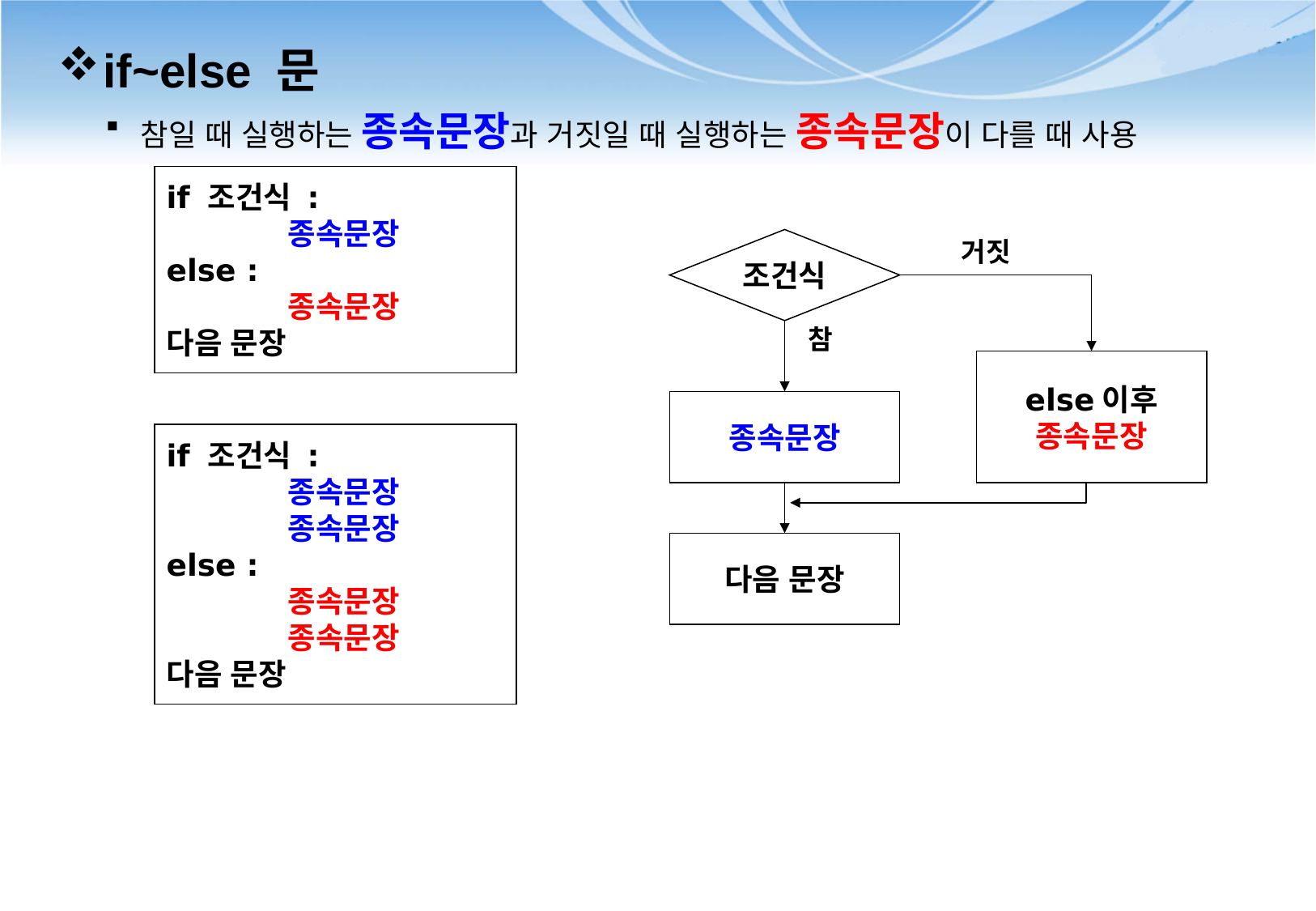

if~else 문
참일 때 실행하는 종속문장과 거짓일 때 실행하는 종속문장이 다를 때 사용
if 조건식 :
	종속문장
else :
	종속문장
다음 문장
조건식
거짓
참
else이후
종속문장
종속문장
if 조건식 :
	종속문장
	종속문장
else :
	종속문장
	종속문장
다음 문장

다음 문장